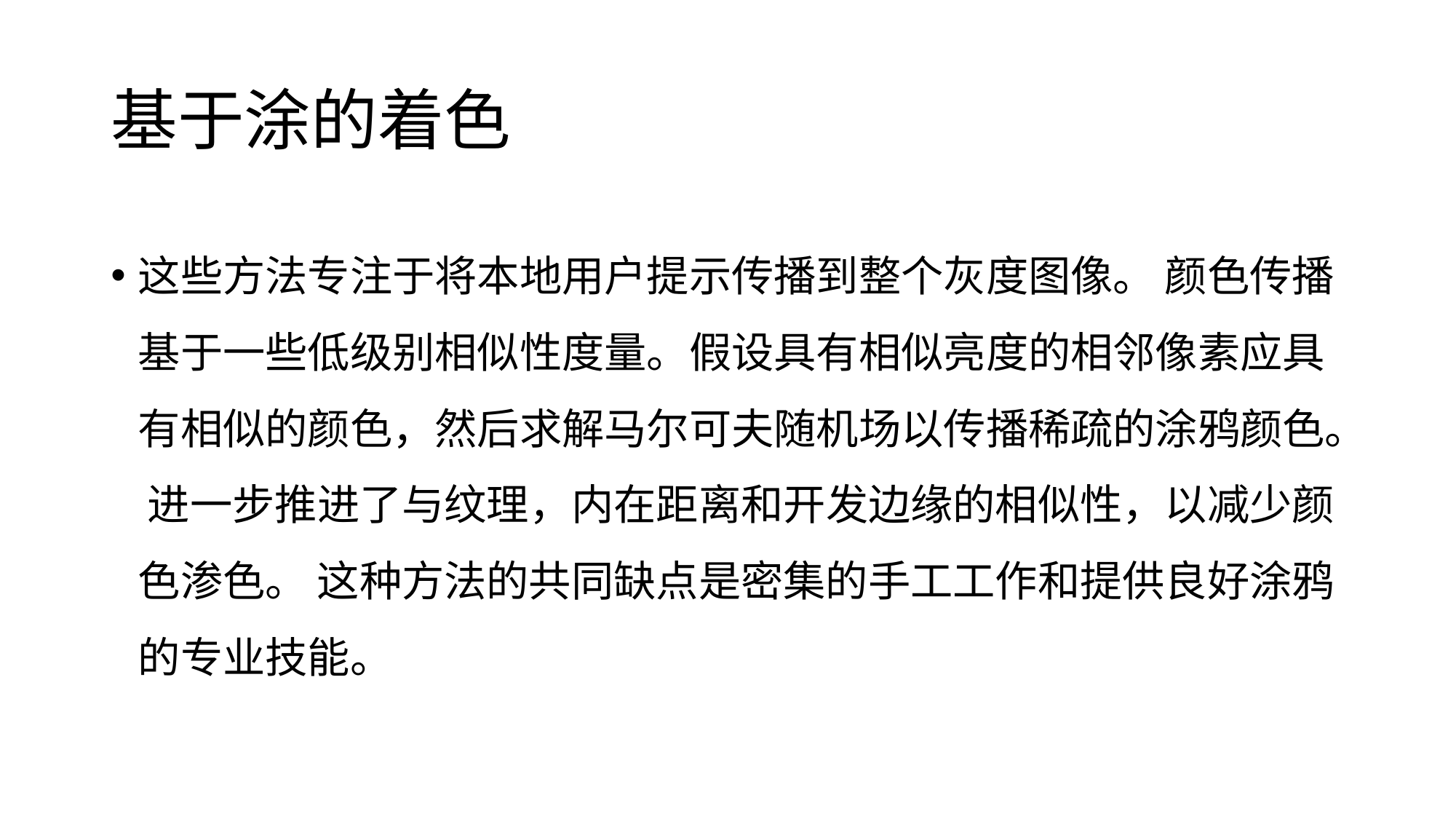

# 基于涂的着色
这些方法专注于将本地用户提示传播到整个灰度图像。 颜色传播基于一些低级别相似性度量。假设具有相似亮度的相邻像素应具有相似的颜色，然后求解马尔可夫随机场以传播稀疏的涂鸦颜色。 进一步推进了与纹理，内在距离和开发边缘的相似性，以减少颜色渗色。 这种方法的共同缺点是密集的手工工作和提供良好涂鸦的专业技能。